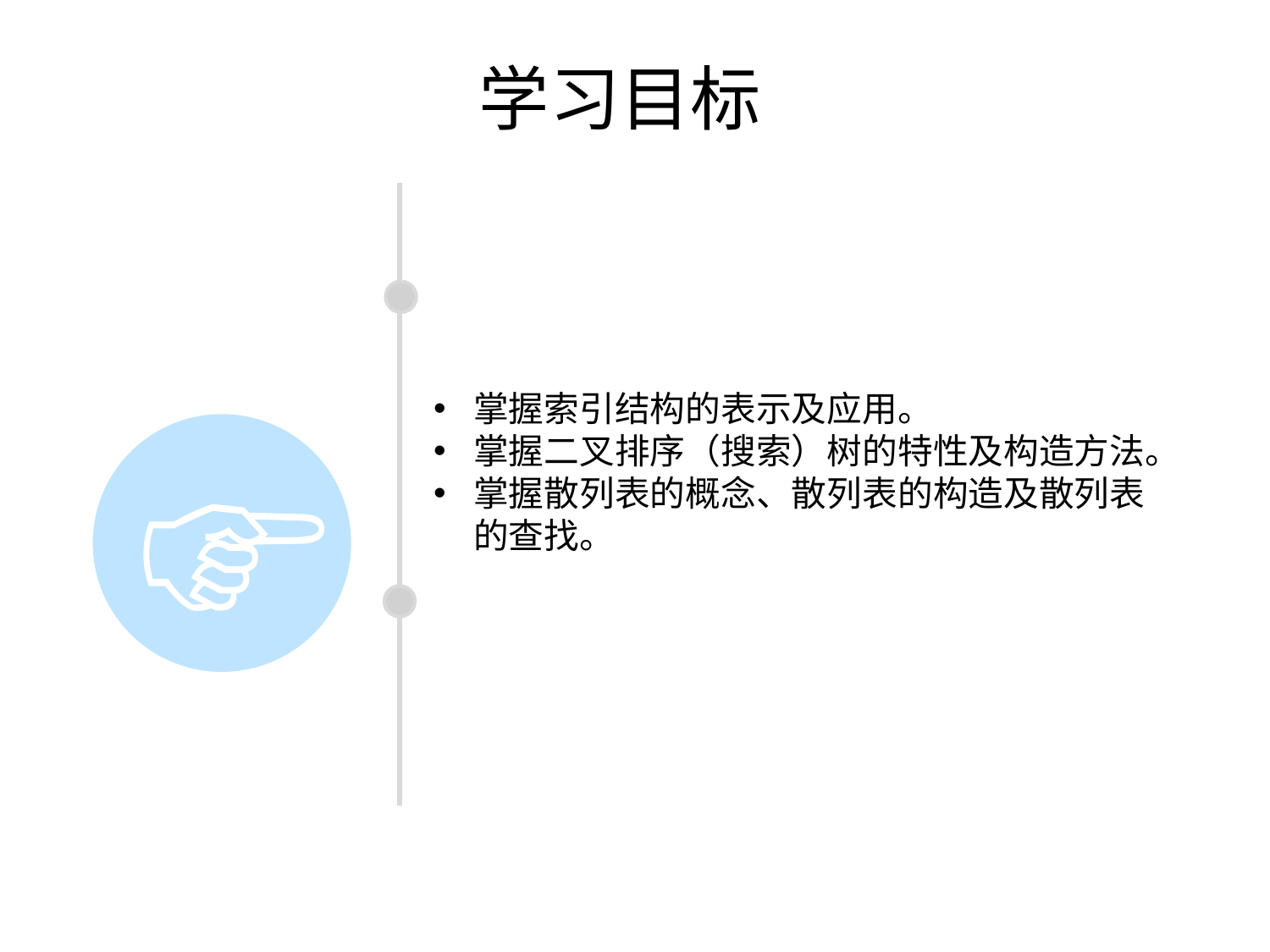

# 学习目标

掌握索引结构的表示及应用。
掌握二叉排序（搜索）树的特性及构造方法。
掌握散列表的概念、散列表的构造及散列表的查找。